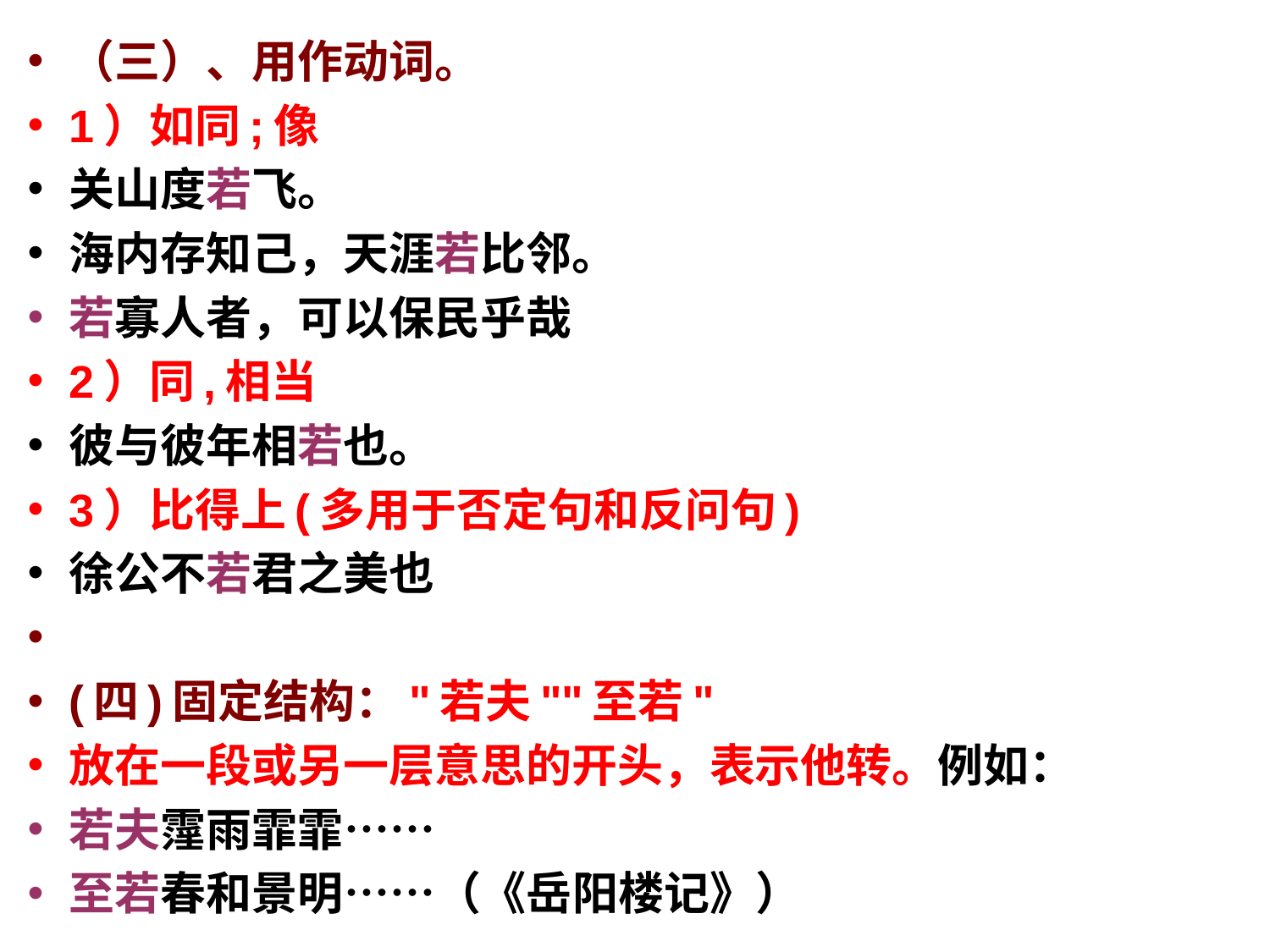

（三）、用作动词。
1）如同;像
关山度若飞。
海内存知己，天涯若比邻。
若寡人者，可以保民乎哉
2）同,相当
彼与彼年相若也。
3）比得上(多用于否定句和反问句)
徐公不若君之美也

(四)固定结构："若夫""至若"
放在一段或另一层意思的开头，表示他转。例如：
若夫霪雨霏霏……
至若春和景明……（《岳阳楼记》）